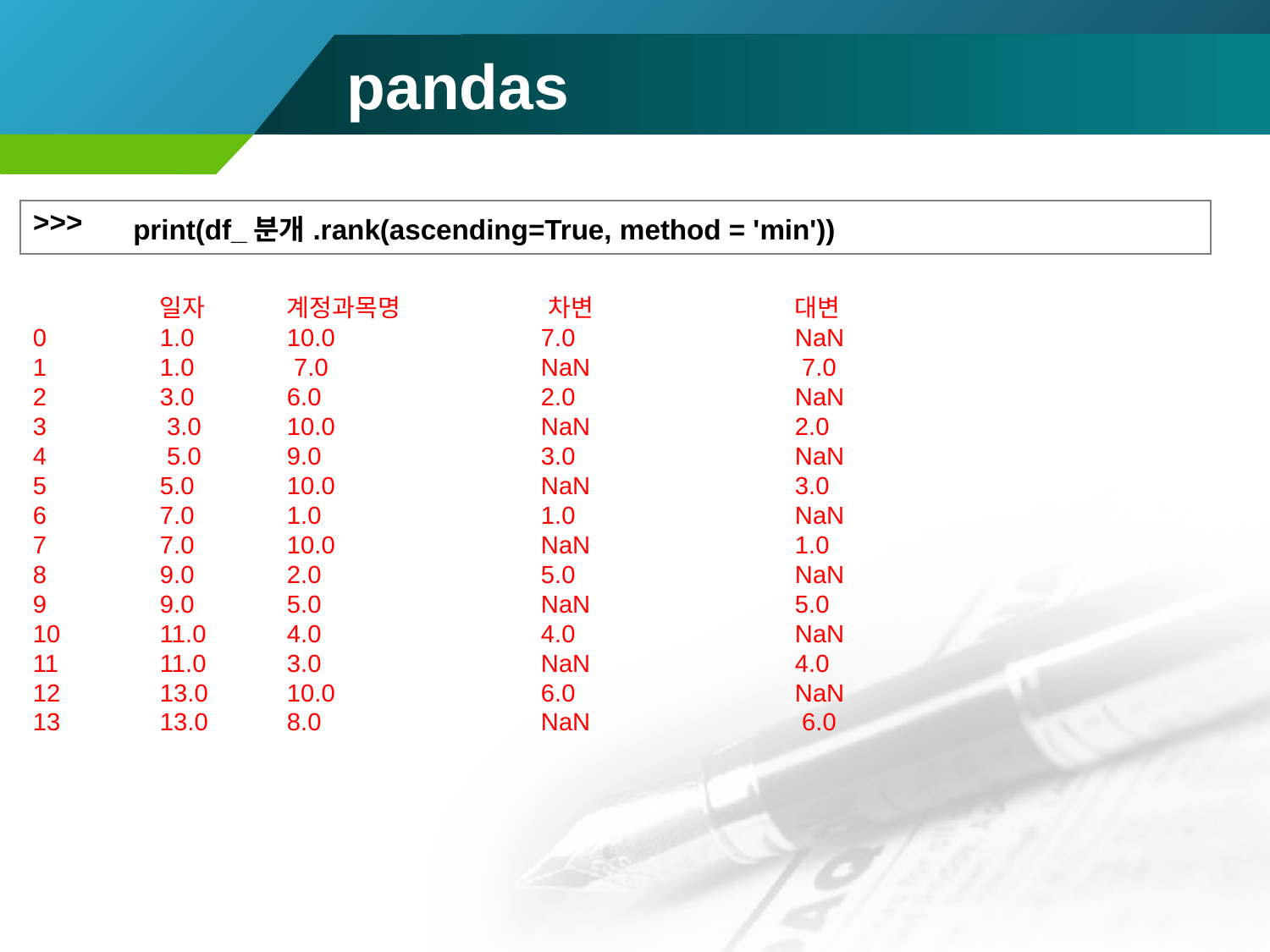

# pandas
| >>> | print(df\_분개.rank(ascending=True, method = 'min')) |
| --- | --- |
 	일자  	계정과목명          	 차변           	대변
0    	1.0   	10.0  		7.0  		NaN
1    	1.0   	 7.0  		NaN 		 7.0
2    	3.0    	6.0  		2.0  		NaN
3   	 3.0   	10.0  		NaN  		2.0
4   	 5.0    	9.0  		3.0  		NaN
5    	5.0   	10.0  		NaN  		3.0
6    	7.0    	1.0  		1.0  		NaN
7    	7.0   	10.0  		NaN  		1.0
8    	9.0    	2.0  		5.0  		NaN
9    	9.0    	5.0  		NaN  		5.0
10  	11.0    	4.0  		4.0  		NaN
11  	11.0    	3.0  		NaN  		4.0
12  	13.0   	10.0  		6.0  		NaN
13  	13.0    	8.0  		NaN 		 6.0